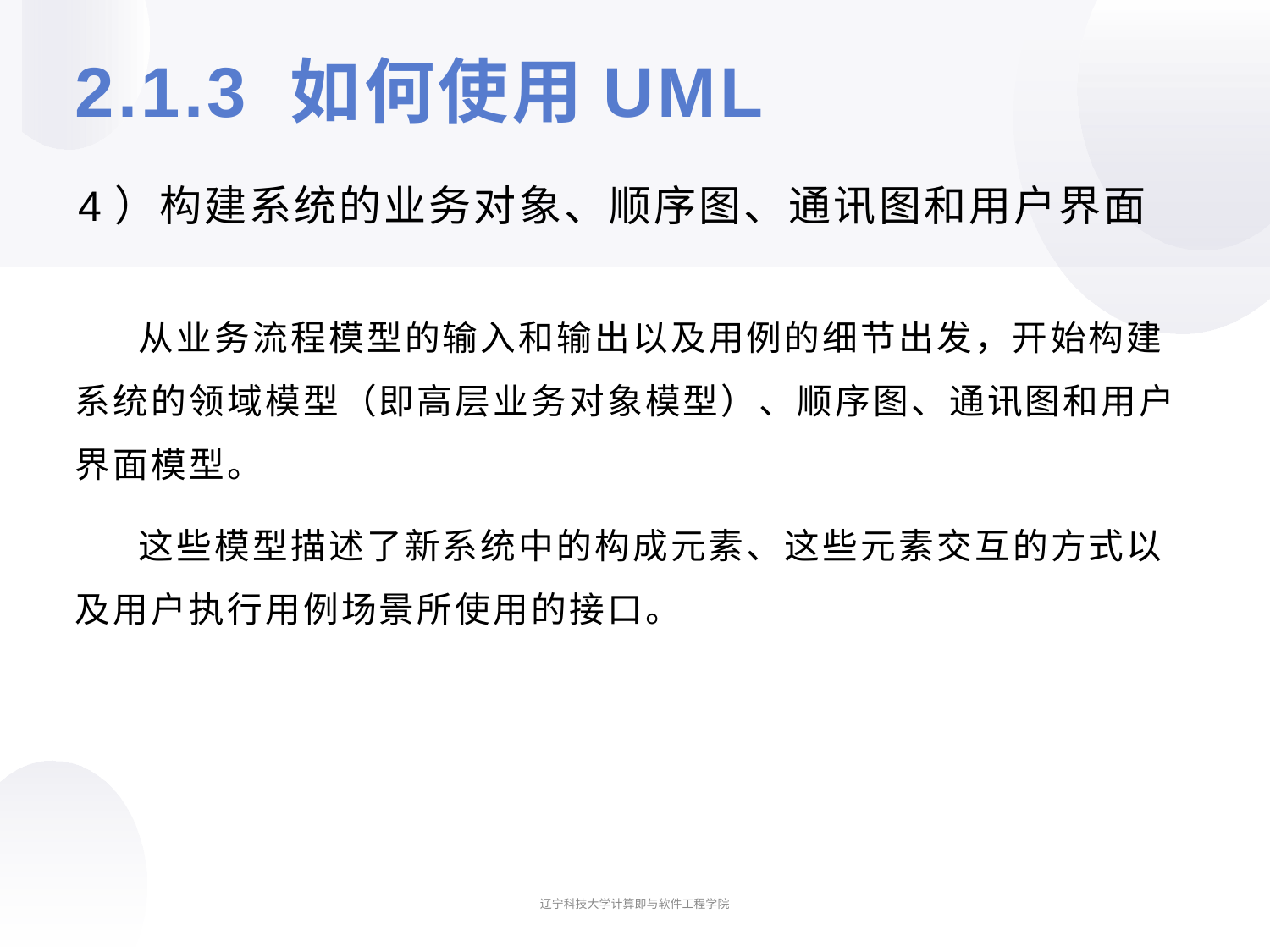

# 2.1.3 如何使用UML
4）构建系统的业务对象、顺序图、通讯图和用户界面
从业务流程模型的输入和输出以及用例的细节出发，开始构建系统的领域模型（即高层业务对象模型）、顺序图、通讯图和用户界面模型。
这些模型描述了新系统中的构成元素、这些元素交互的方式以及用户执行用例场景所使用的接口。

辽宁科技大学计算即与软件工程学院
24